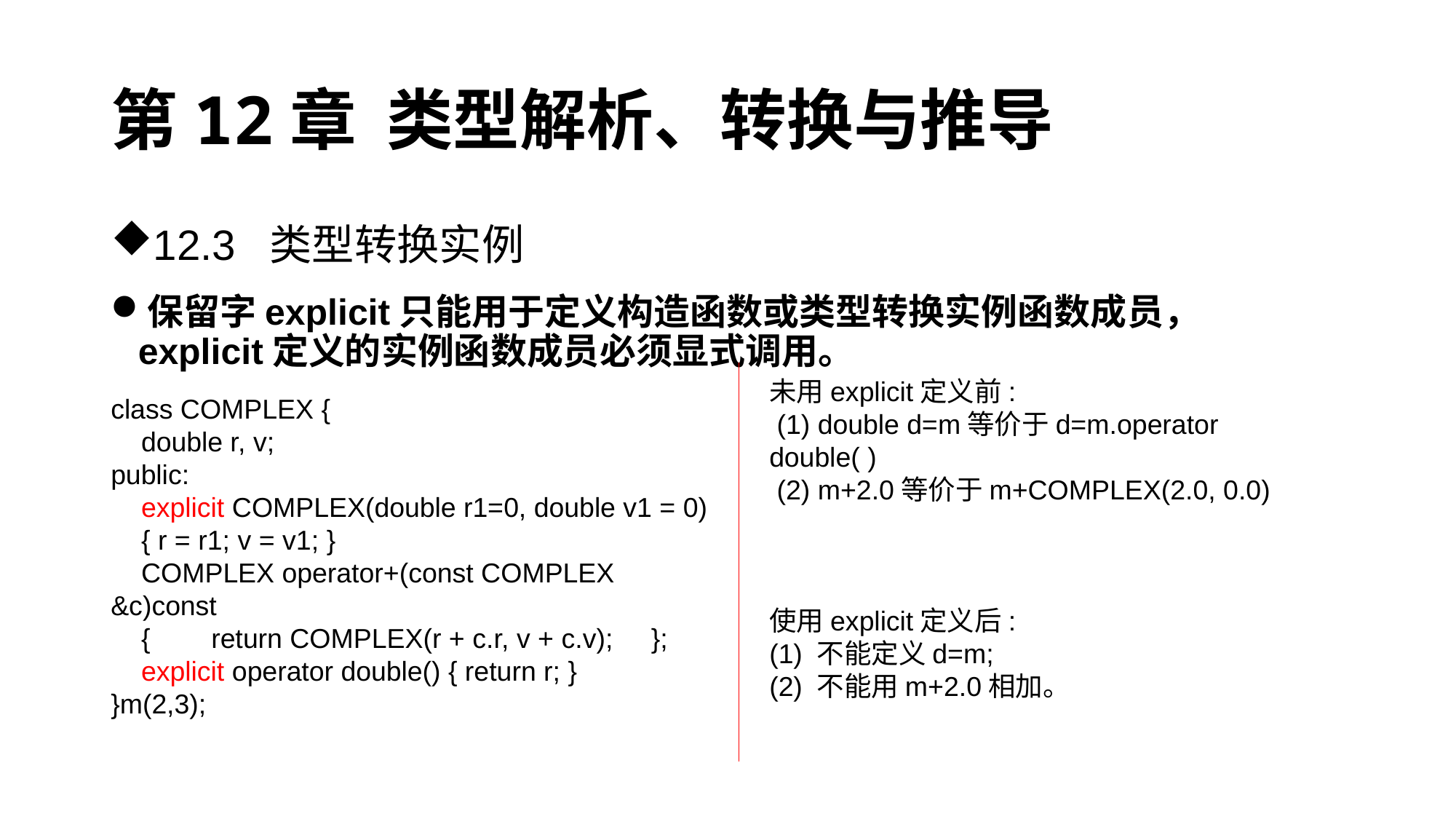

# 第12章  类型解析、转换与推导
12.3  类型转换实例
保留字explicit只能用于定义构造函数或类型转换实例函数成员， explicit定义的实例函数成员必须显式调用。
未用explicit定义前:
 (1) double d=m等价于d=m.operator double( )
 (2) m+2.0等价于m+COMPLEX(2.0, 0.0)

使用explicit定义后:
(1) 不能定义d=m;
(2) 不能用m+2.0相加。
class COMPLEX {
    double r, v;
public:
    explicit COMPLEX(double r1=0, double v1 = 0)
    { r = r1; v = v1; }
    COMPLEX operator+(const COMPLEX &c)const
    {        return COMPLEX(r + c.r, v + c.v);     };
    explicit operator double() { return r; }
}m(2,3);